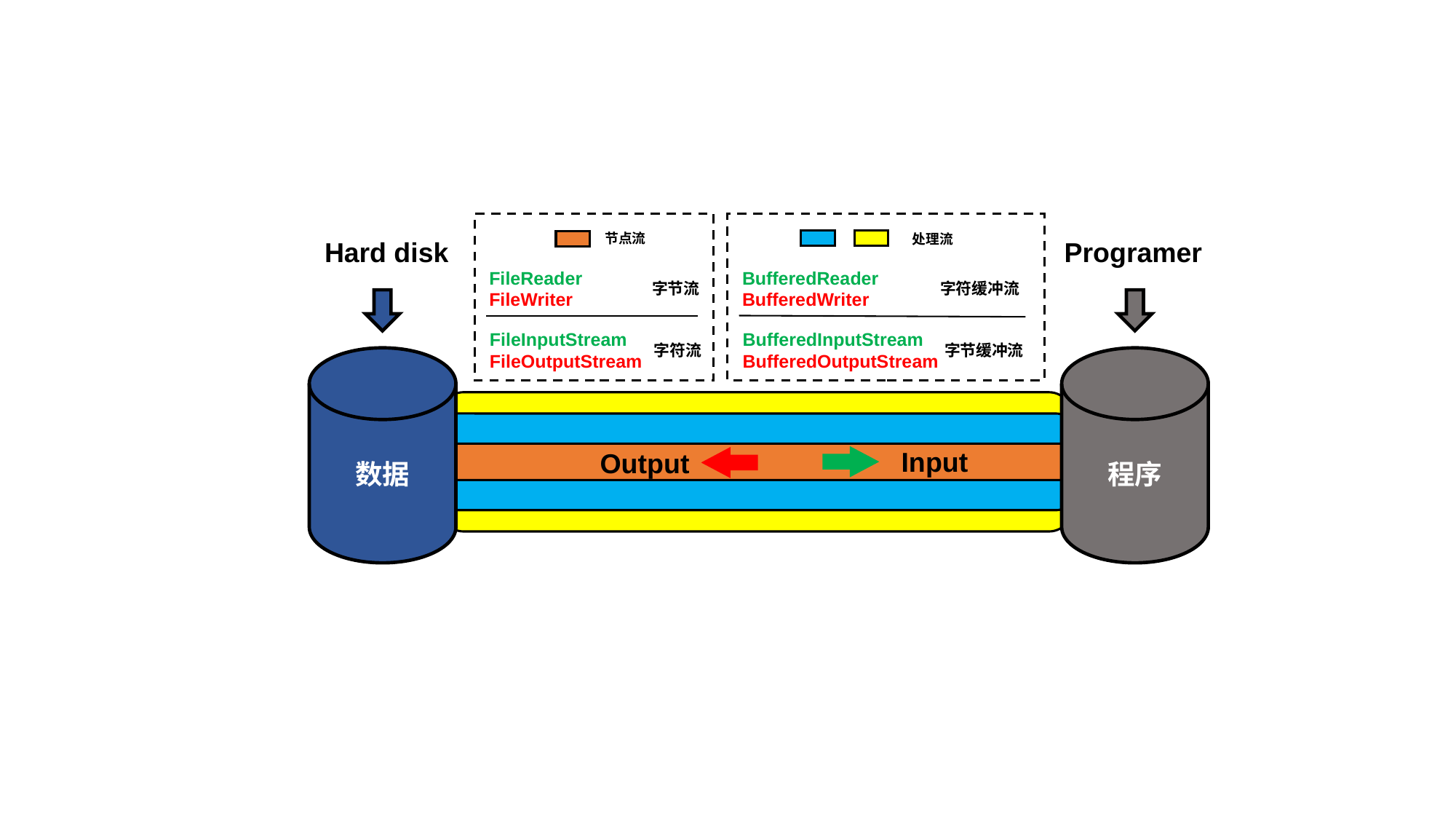

节点流
处理流
Hard disk
Programer

FileReader
FileWriter
BufferedReader
BufferedWriter
字节流
字符缓冲流

FileInputStream
FileOutputStream
BufferedInputStream
BufferedOutputStream
字符流
字节缓冲流
数据
程序

Input
Output